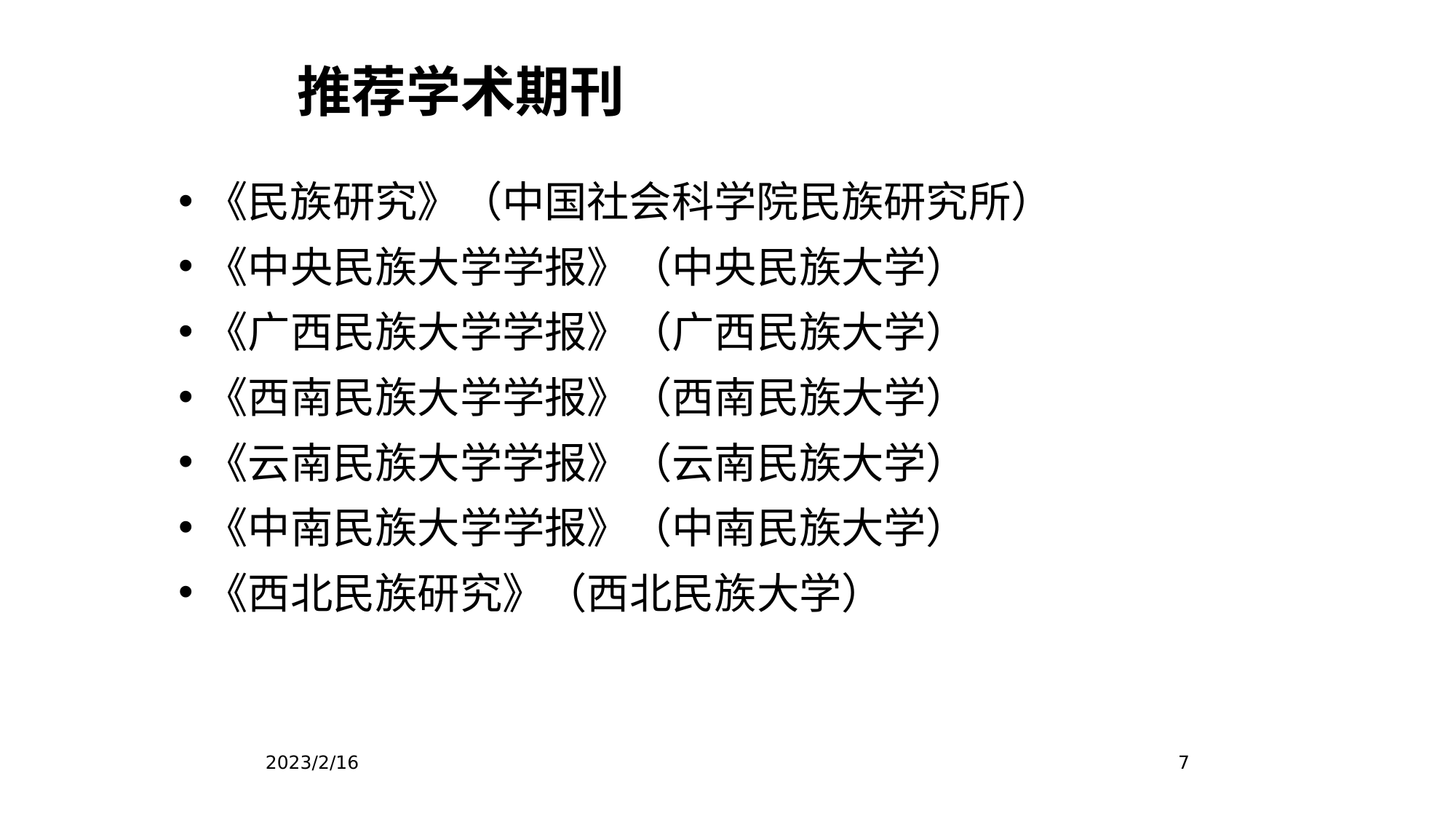

推荐学术期刊
《民族研究》（中国社会科学院民族研究所）
《中央民族大学学报》（中央民族大学）
《广西民族大学学报》（广西民族大学）
《西南民族大学学报》（西南民族大学）
《云南民族大学学报》（云南民族大学）
《中南民族大学学报》（中南民族大学）
《西北民族研究》（西北民族大学）

2023/2/16
7